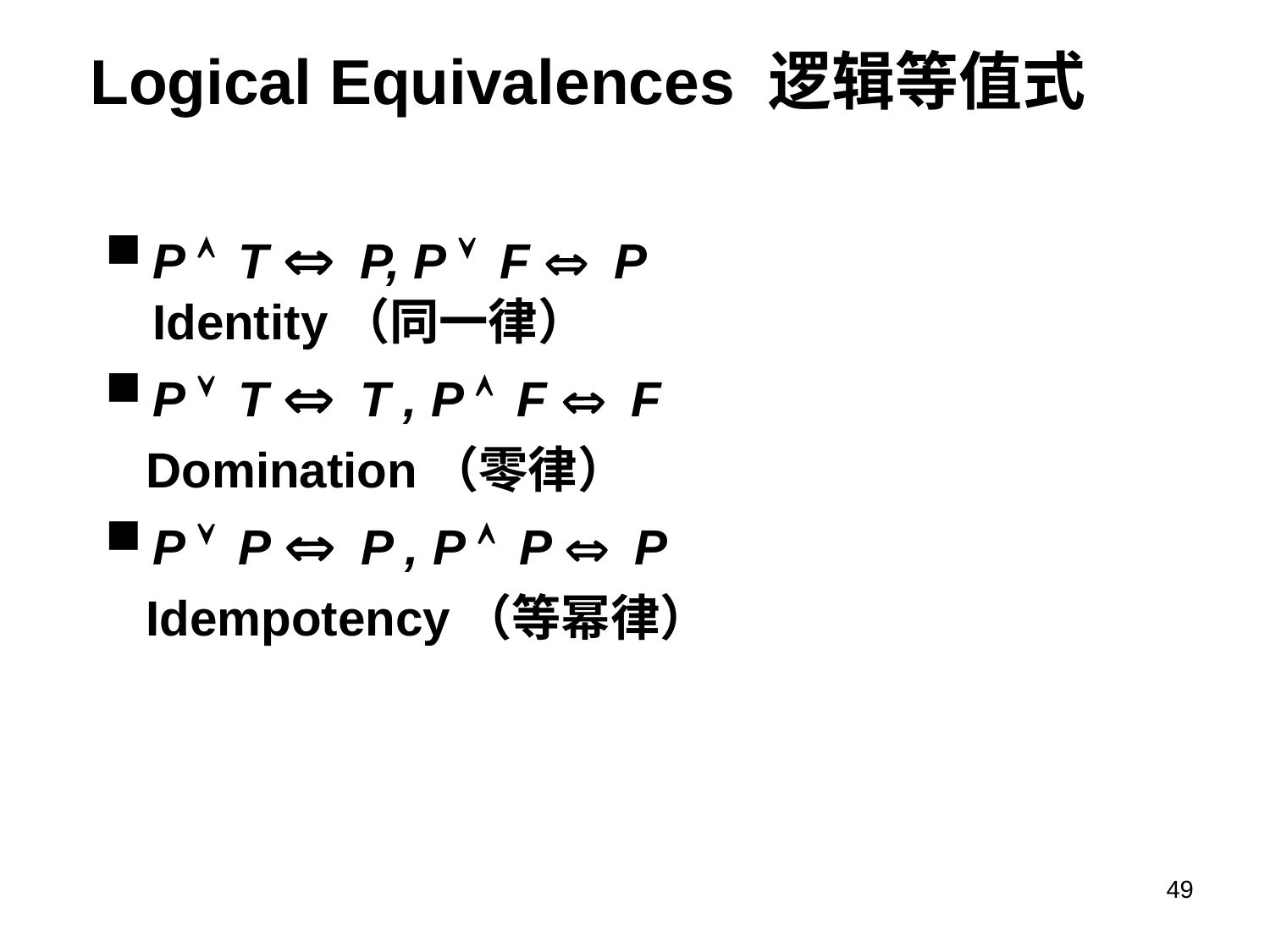

# Logical Equivalences 逻辑等值式
P ∧ T ⇔ P, P ∨ F ⇔ P
Identity（同一律）
P ∨ T ⇔ T , P ∧ F ⇔ F
   Domination（零律）
P ∨ P ⇔ P , P ∧ P ⇔ P
   Idempotency（等幂律）
49